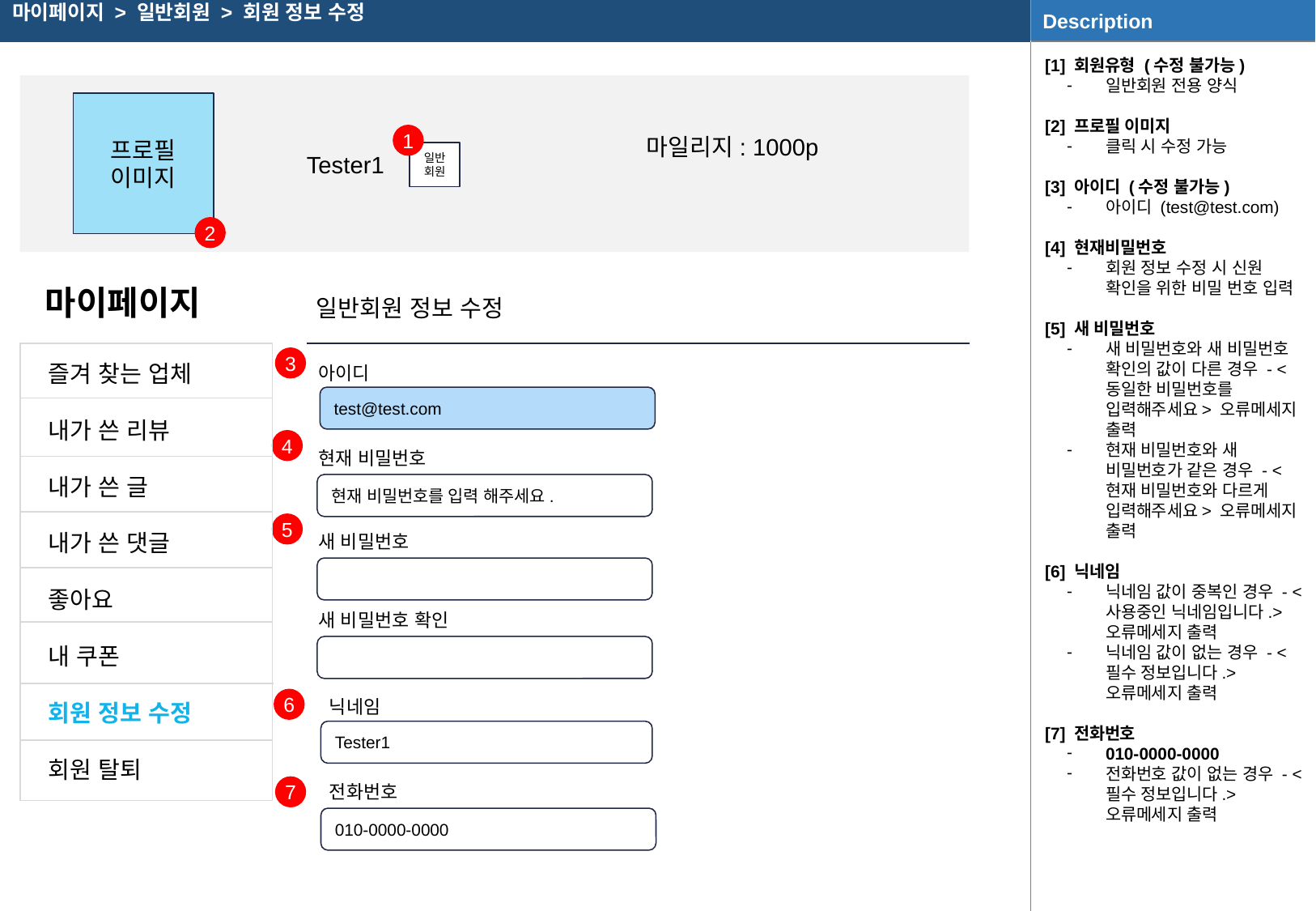

마이페이지 > 일반회원 > 회원 정보 수정
[1] 회원유형 (수정 불가능)
일반회원 전용 양식

[2] 프로필 이미지
클릭 시 수정 가능

[3] 아이디 (수정 불가능)
아이디 (test@test.com)

[4] 현재비밀번호
회원 정보 수정 시 신원 확인을 위한 비밀 번호 입력

[5] 새 비밀번호
새 비밀번호와 새 비밀번호 확인의 값이 다른 경우 - <동일한 비밀번호를 입력해주세요> 오류메세지 출력
현재 비밀번호와 새 비밀번호가 같은 경우 - <현재 비밀번호와 다르게 입력해주세요> 오류메세지 출력

[6] 닉네임
닉네임 값이 중복인 경우 - <사용중인 닉네임입니다.> 오류메세지 출력
닉네임 값이 없는 경우 - <필수 정보입니다.> 오류메세지 출력

[7] 전화번호
010-0000-0000
전화번호 값이 없는 경우 - <필수 정보입니다.> 오류메세지 출력

프로필
이미지
마일리지: 1000p
1
Tester1
일반회원
2

마이페이지
일반회원 정보 수정
아이디

즐겨 찾는 업체

내가 쓴 리뷰

내가 쓴 글

내가 쓴 댓글

좋아요

내 쿠폰

회원 정보 수정

회원 탈퇴
3
test@test.com
4
현재 비밀번호
현재 비밀번호를 입력 해주세요.
5
새 비밀번호

새 비밀번호 확인

닉네임
6
Tester1
전화번호
7
010-0000-0000